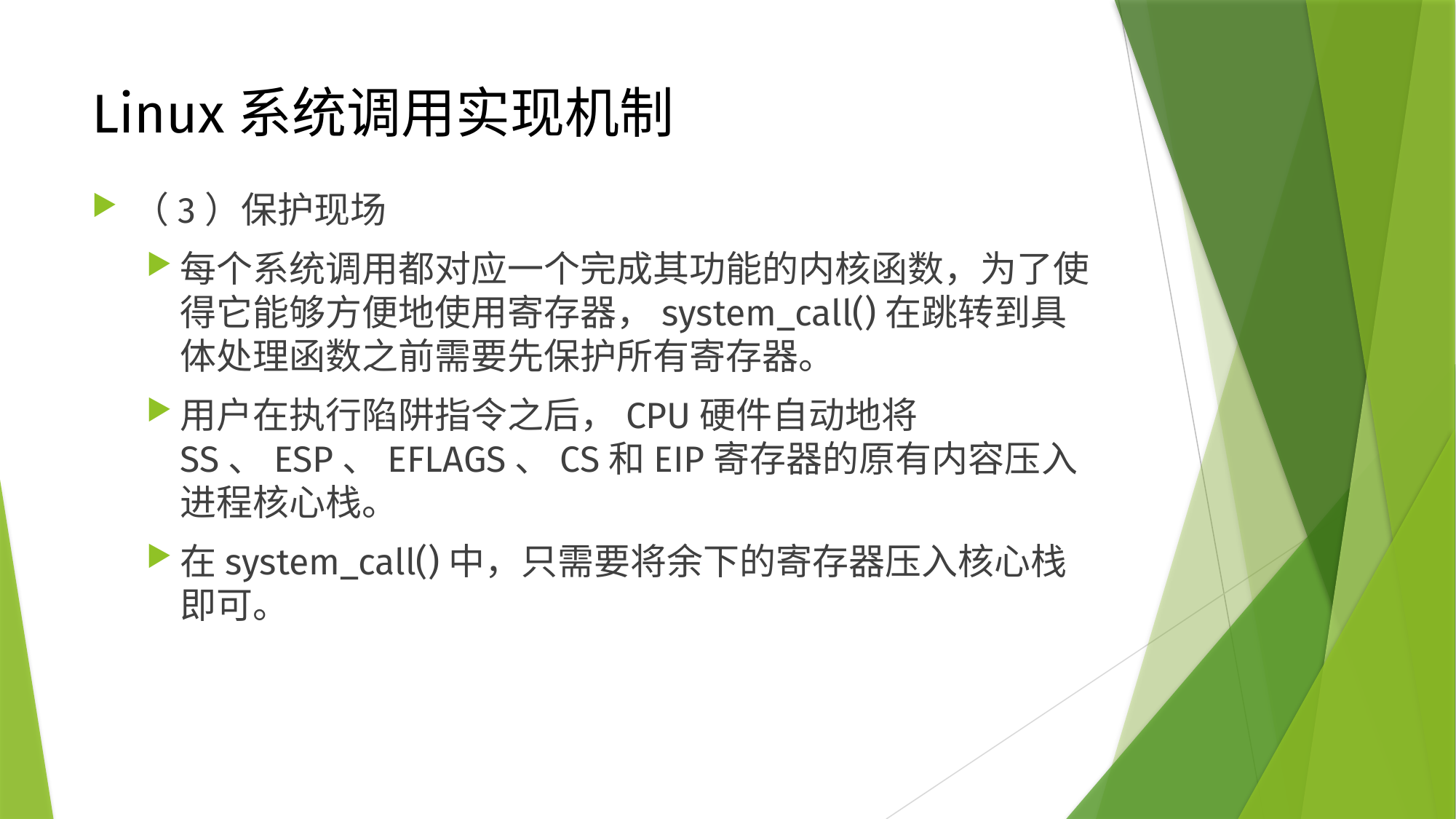

# Linux系统调用实现机制
（3）保护现场
每个系统调用都对应一个完成其功能的内核函数，为了使得它能够方便地使用寄存器，system_call()在跳转到具体处理函数之前需要先保护所有寄存器。
用户在执行陷阱指令之后，CPU硬件自动地将SS、ESP、EFLAGS、CS和EIP寄存器的原有内容压入进程核心栈。
在system_call()中，只需要将余下的寄存器压入核心栈即可。